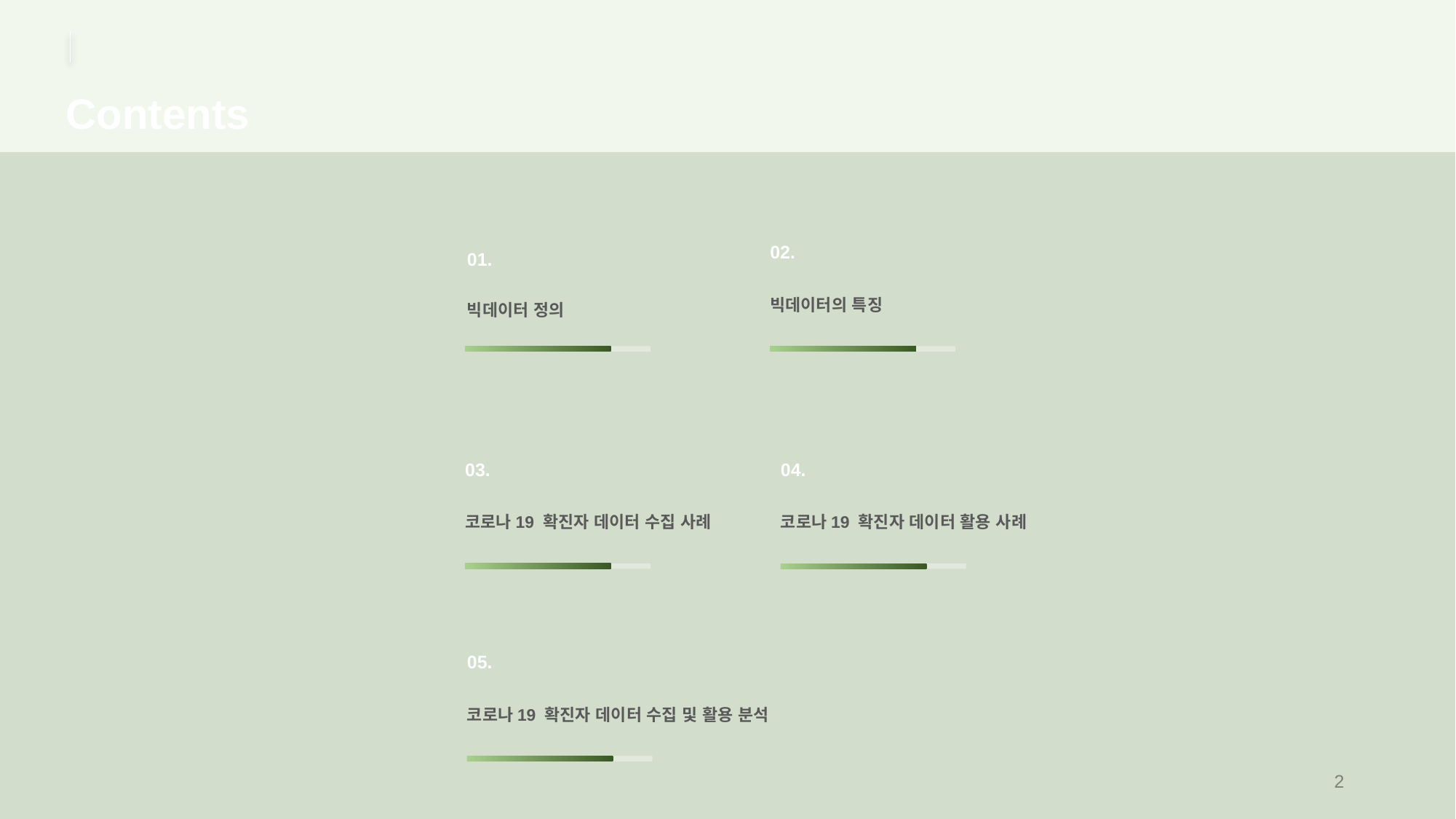

Contents

02.
빅데이터의 특징

01.
빅데이터 정의

03.
코로나19 확진자 데이터 수집 사례

04.
코로나19 확진자 데이터 활용 사례

05.
코로나19 확진자 데이터 수집 및 활용 분석

2